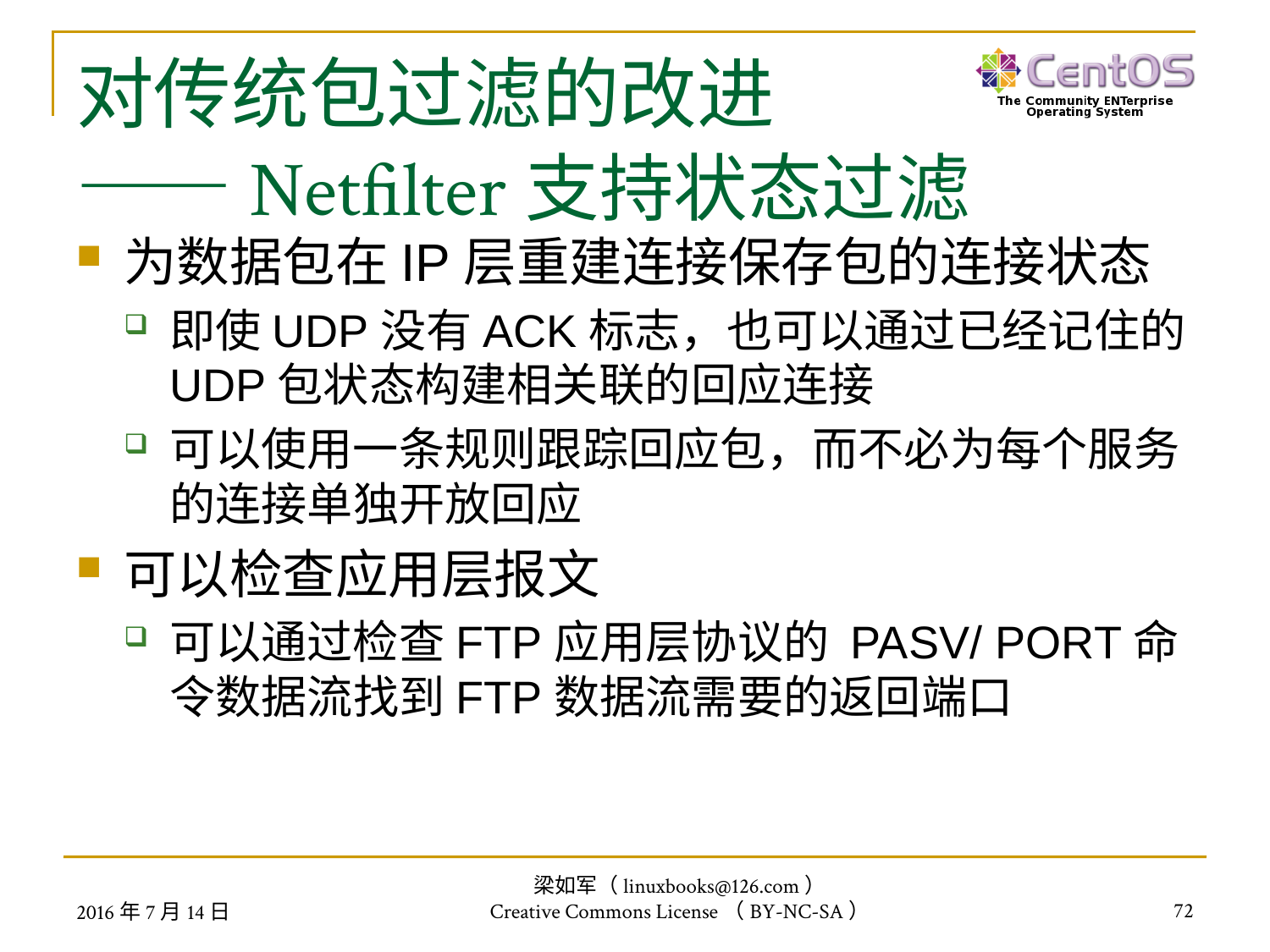

# 对传统包过滤的改进 ——Netfilter支持状态过滤
为数据包在IP层重建连接保存包的连接状态
即使UDP没有ACK标志，也可以通过已经记住的UDP包状态构建相关联的回应连接
可以使用一条规则跟踪回应包，而不必为每个服务的连接单独开放回应
可以检查应用层报文
可以通过检查FTP应用层协议的 PASV/ PORT命令数据流找到FTP数据流需要的返回端口
梁如军（linuxbooks@126.com）
Creative Commons License（BY-NC-SA）
2016年7月14日
72